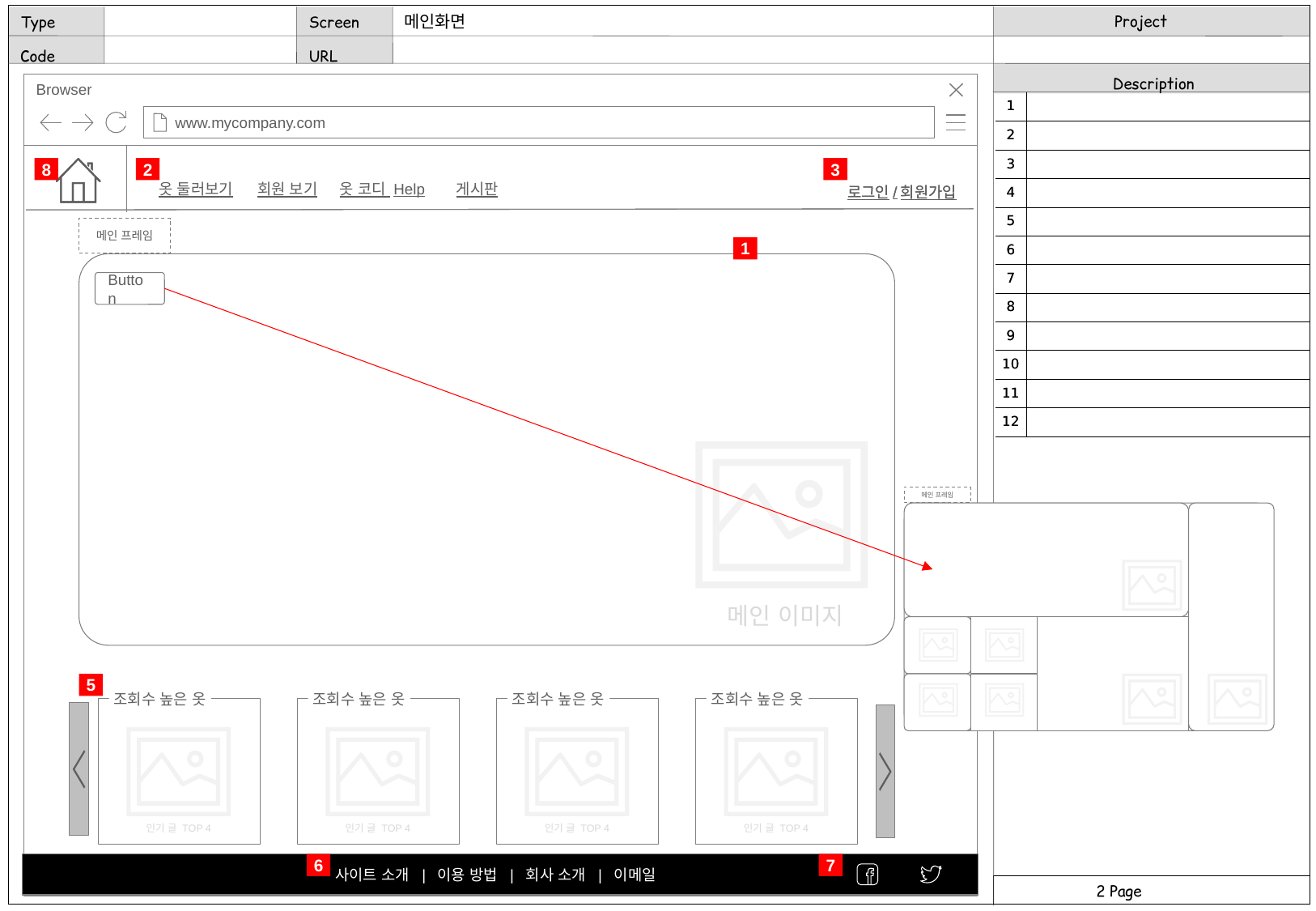

메인화면
| 1 |  |
| --- | --- |
| 2 |  |
| 3 |  |
| 4 |  |
| 5 |  |
| 6 |  |
| 7 |  |
| 8 |  |
| 9 |  |
| 10 |  |
| 11 |  |
| 12 |  |
8
2
3

로그인/회원가입
메인 프레임
1

Button

메인 프레임

메인 이미지

5

조회수 높은 옷

조회수 높은 옷

조회수 높은 옷

조회수 높은 옷

인기 글 TOP 4
인기 글 TOP 4
인기 글 TOP 4
인기 글 TOP 4
사이트 소개  |  이용 방법  |  회사 소개  |  이메일

6
7